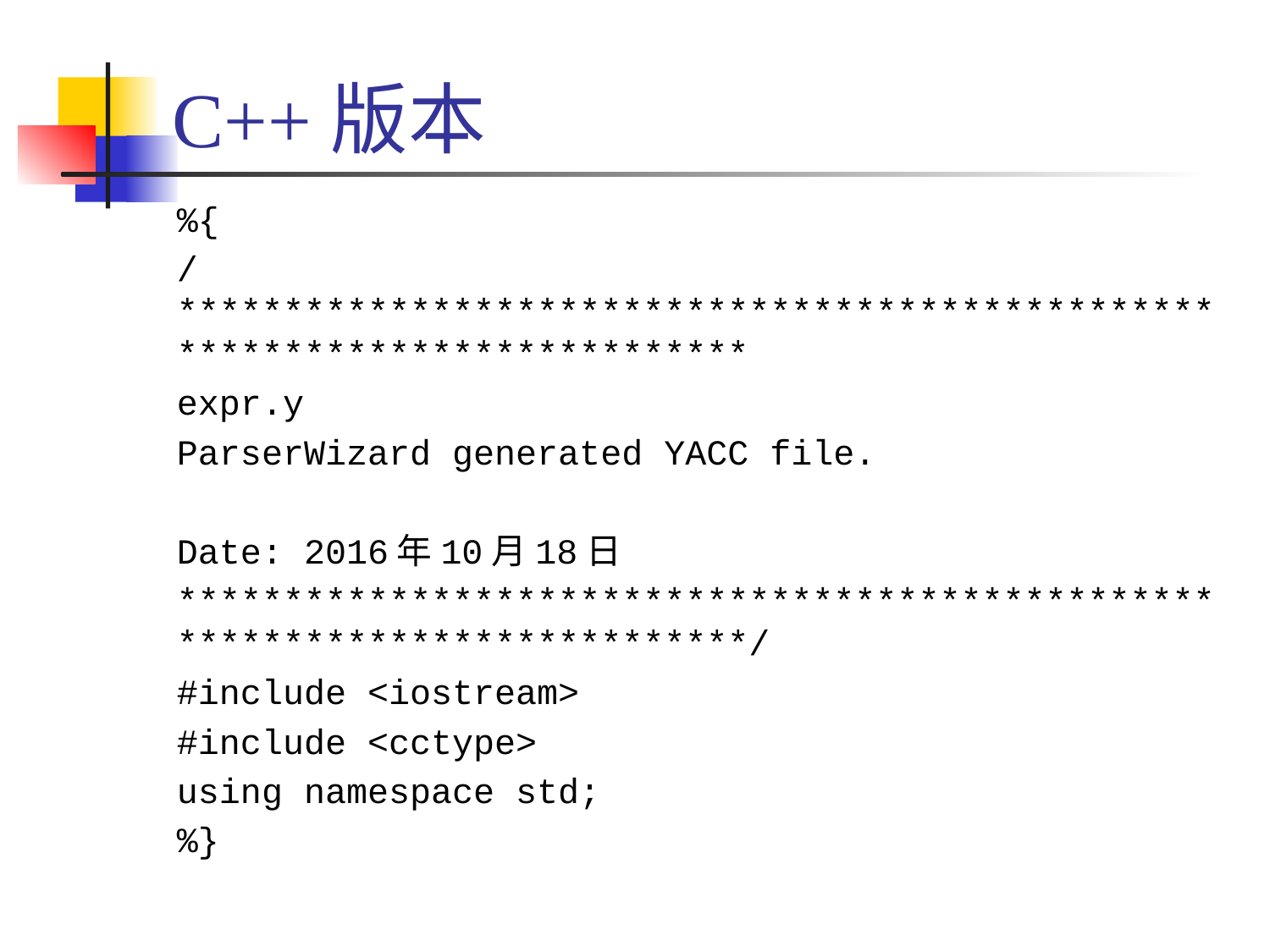

# C++版本
%{
/****************************************************************************
expr.y
ParserWizard generated YACC file.

Date: 2016年10月18日
****************************************************************************/
#include <iostream>
#include <cctype>
using namespace std;
%}